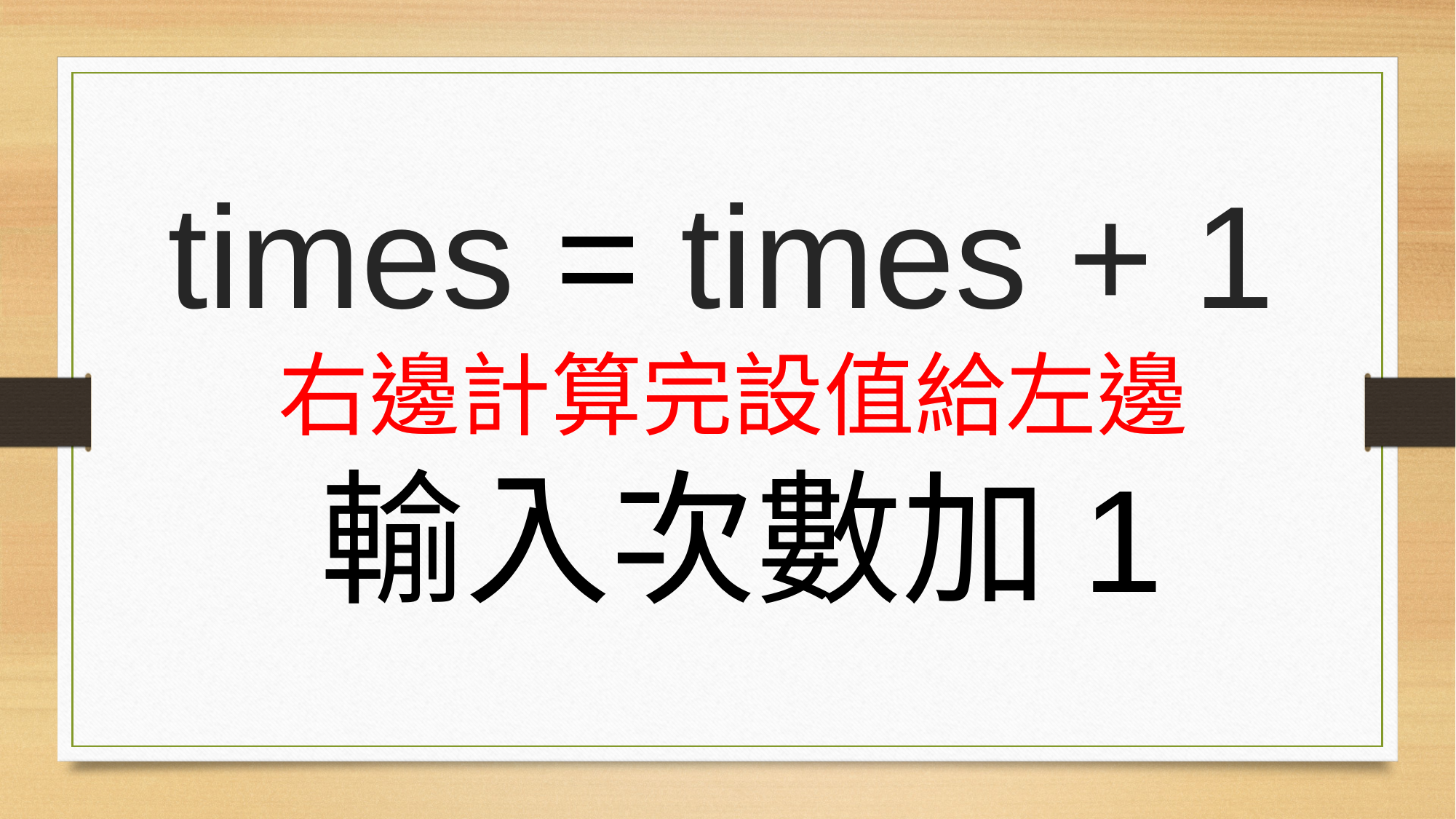

# times = times + 1 右邊計算完設值給左邊 輸入次數加1